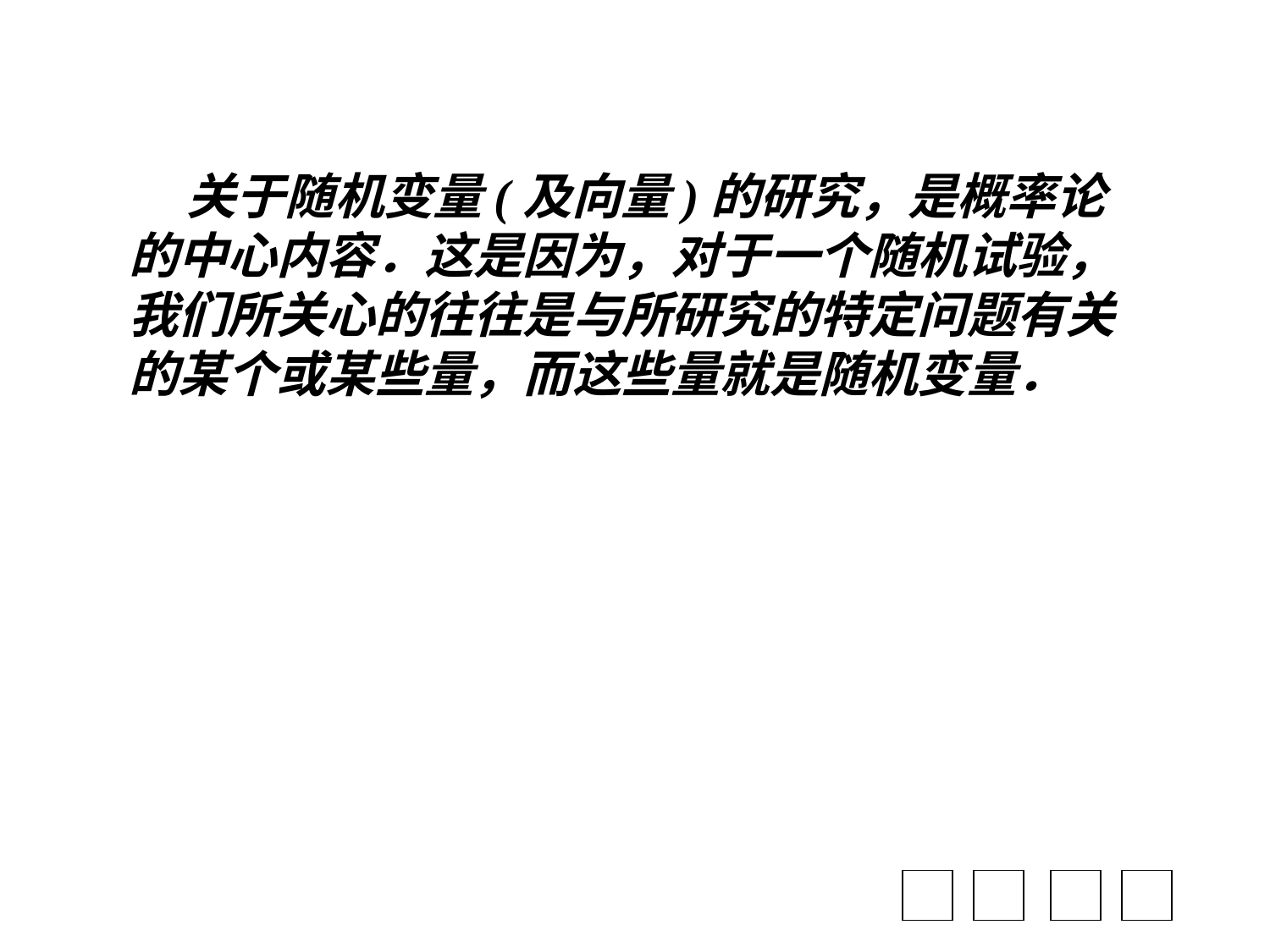

关于随机变量(及向量)的研究，是概率论的中心内容．这是因为，对于一个随机试验，我们所关心的往往是与所研究的特定问题有关的某个或某些量，而这些量就是随机变量．